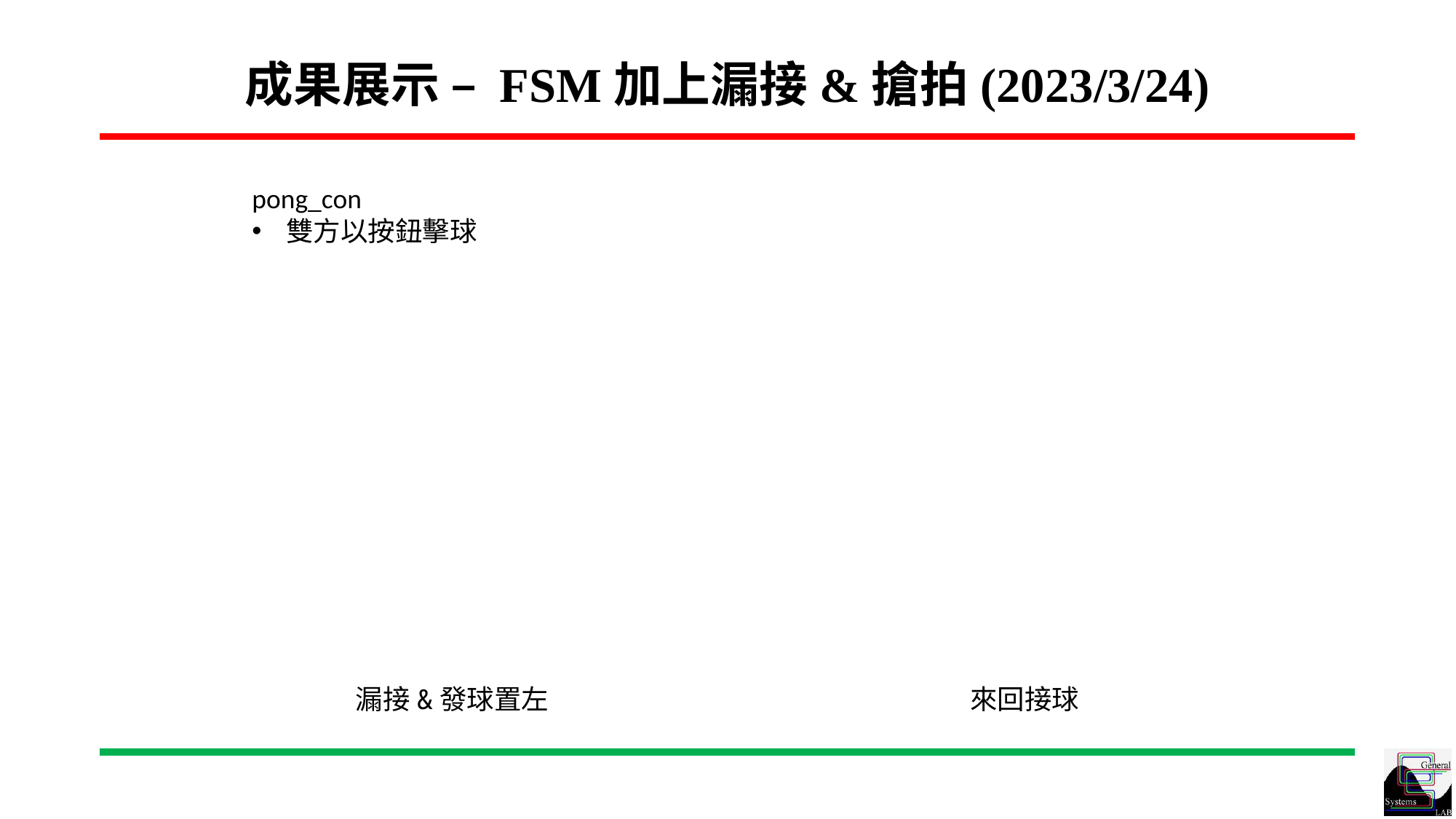

# 成果展示 – FSM加上漏接&搶拍(2023/3/24)
pong_con
雙方以按鈕擊球
漏接&發球置左
來回接球